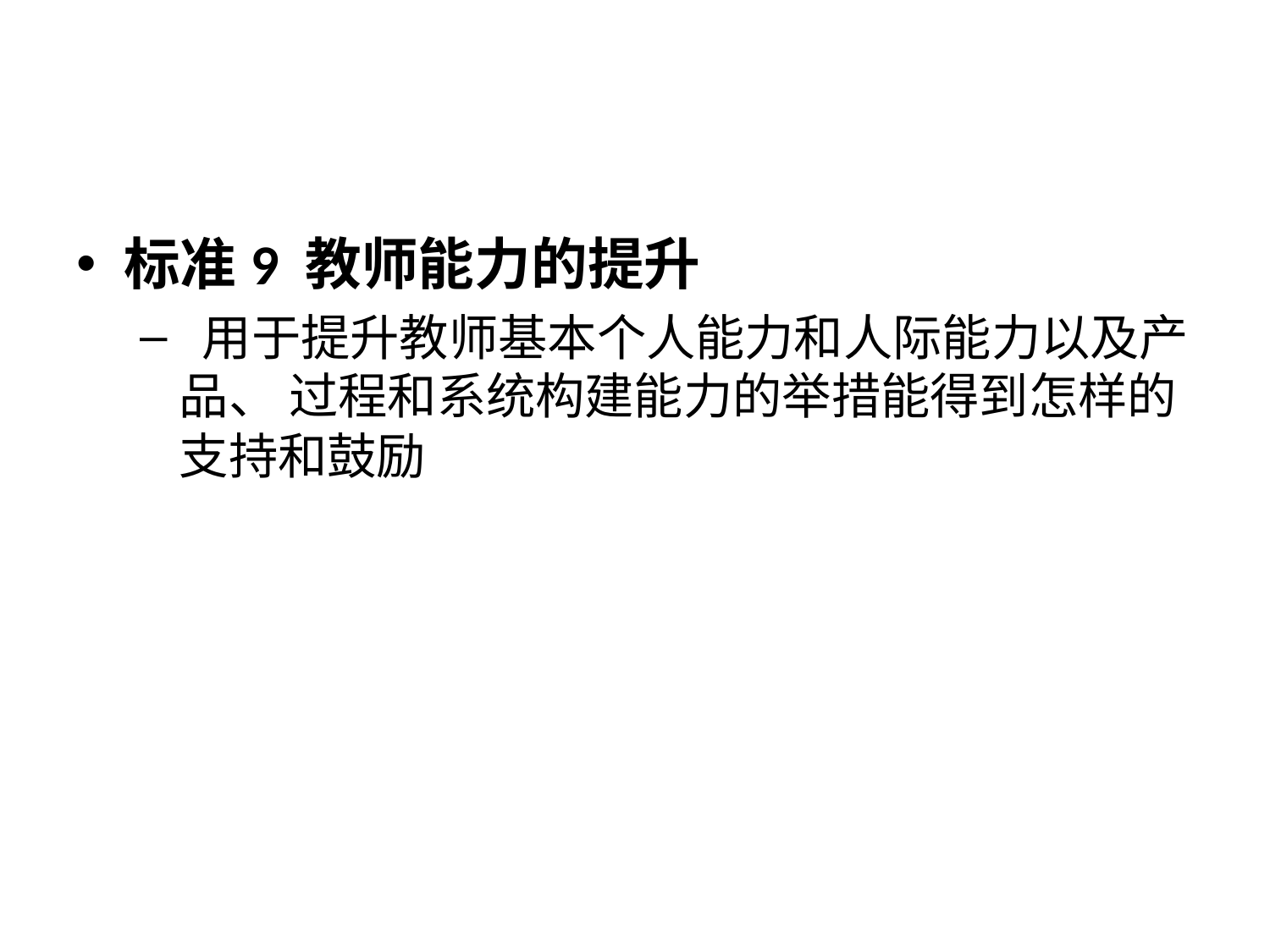

#
标准9 教师能力的提升
 用于提升教师基本个人能力和人际能力以及产品、 过程和系统构建能力的举措能得到怎样的支持和鼓励